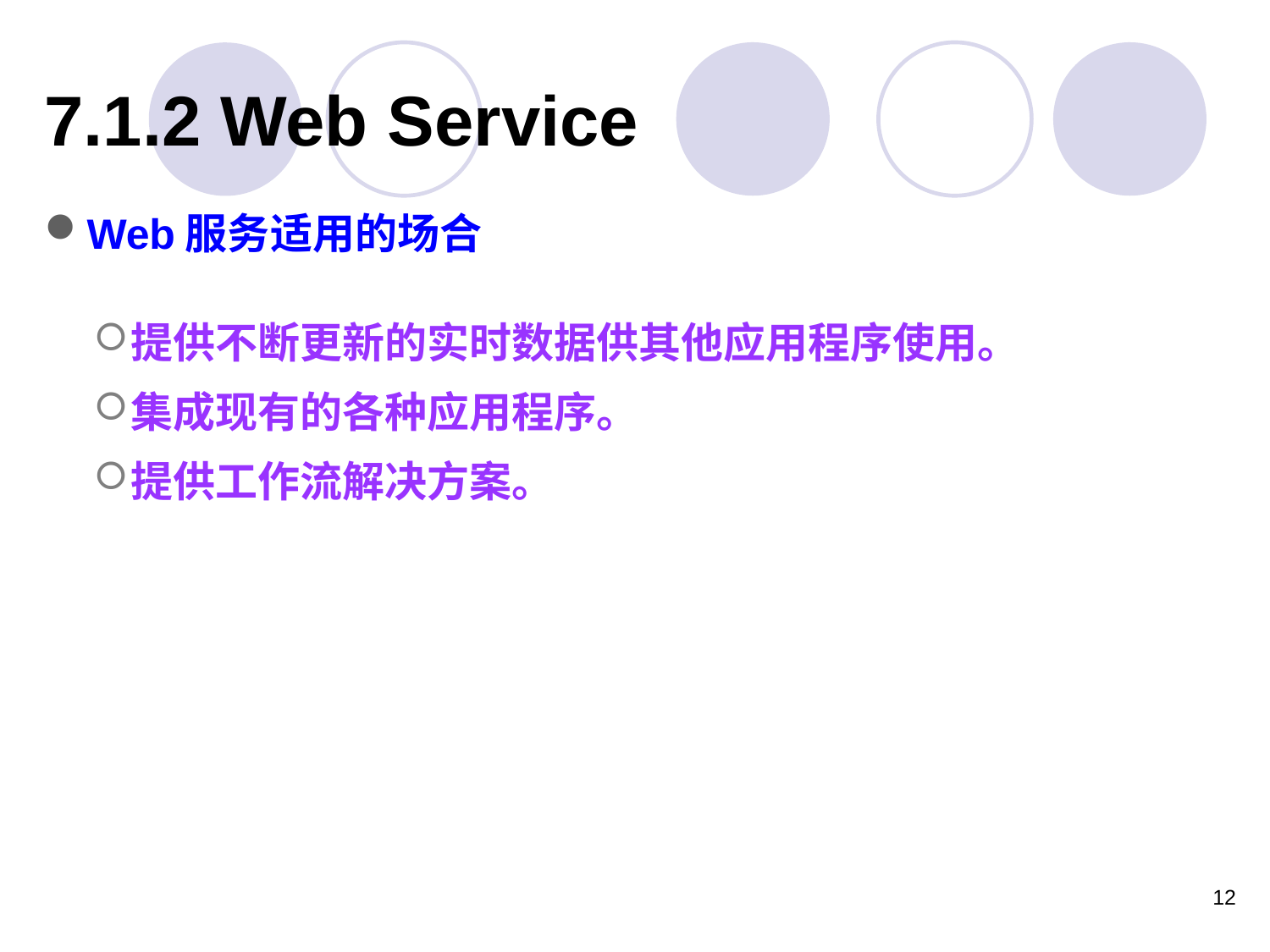

# 7.1.2 Web Service
Web服务适用的场合

提供不断更新的实时数据供其他应用程序使用。
集成现有的各种应用程序。
提供工作流解决方案。
12